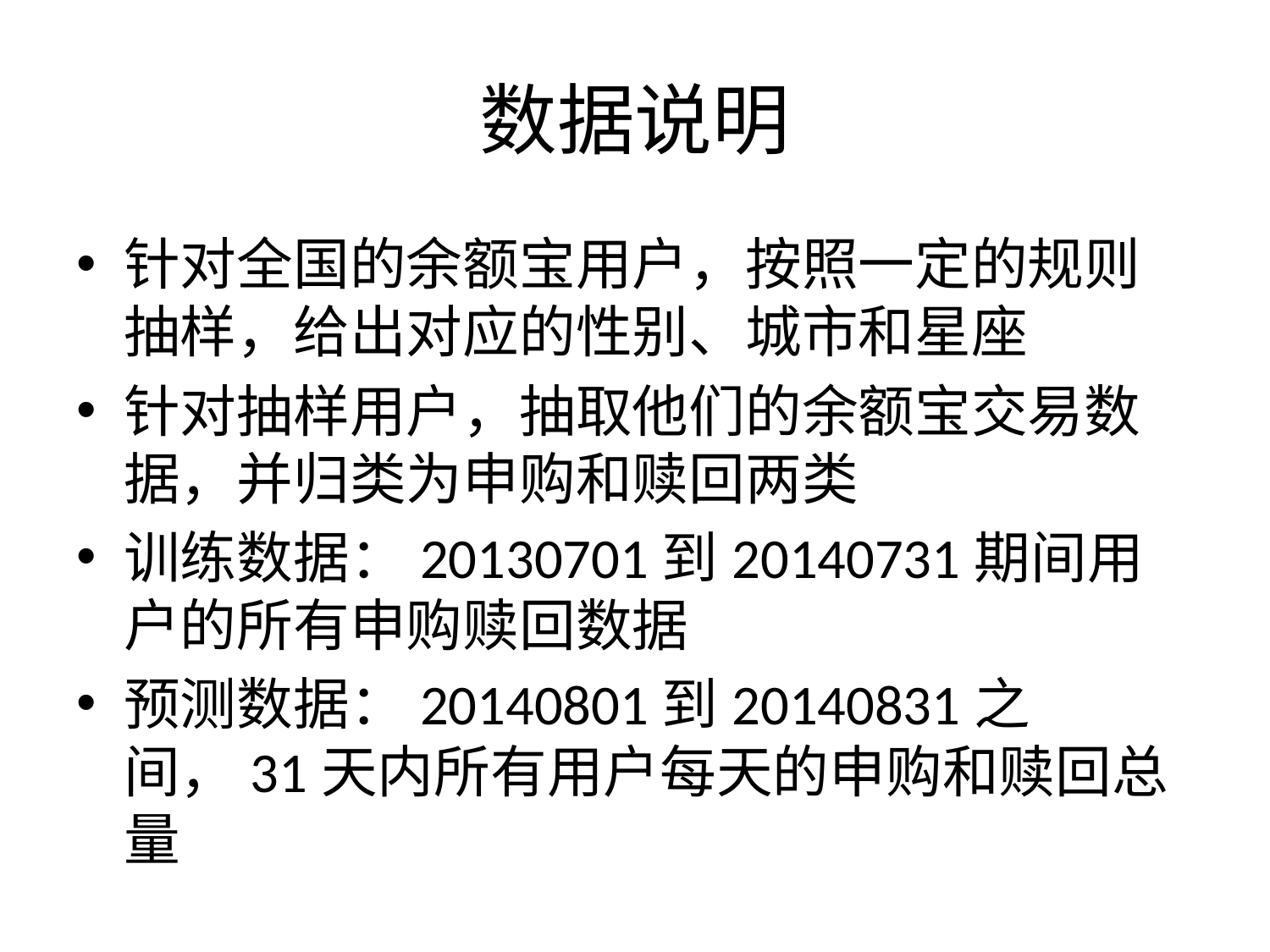

# 数据说明
针对全国的余额宝用户，按照一定的规则抽样，给出对应的性别、城市和星座
针对抽样用户，抽取他们的余额宝交易数据，并归类为申购和赎回两类
训练数据：20130701到20140731期间用户的所有申购赎回数据
预测数据：20140801到20140831之间，31天内所有用户每天的申购和赎回总量